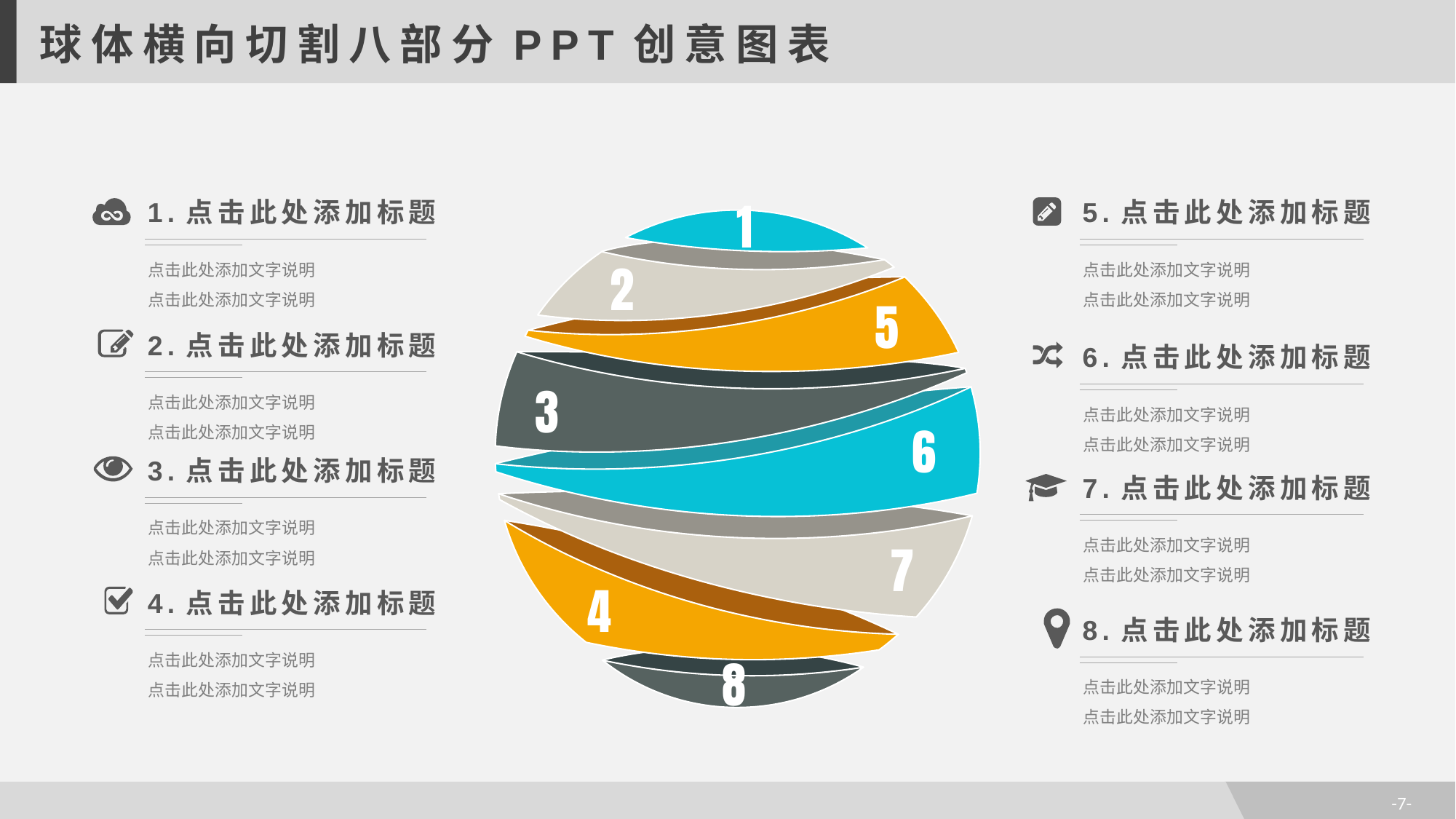

球体横向切割八部分PPT创意图表
1.点击此处添加标题

点击此处添加文字说明
点击此处添加文字说明
5.点击此处添加标题

点击此处添加文字说明
点击此处添加文字说明
1

2
5
2.点击此处添加标题

点击此处添加文字说明
点击此处添加文字说明
6.点击此处添加标题

点击此处添加文字说明
点击此处添加文字说明
3
6
3.点击此处添加标题

点击此处添加文字说明
点击此处添加文字说明
7.点击此处添加标题

点击此处添加文字说明
点击此处添加文字说明
7
4
4.点击此处添加标题
点击此处添加文字说明
点击此处添加文字说明

8.点击此处添加标题
点击此处添加文字说明
点击此处添加文字说明

8
-7-